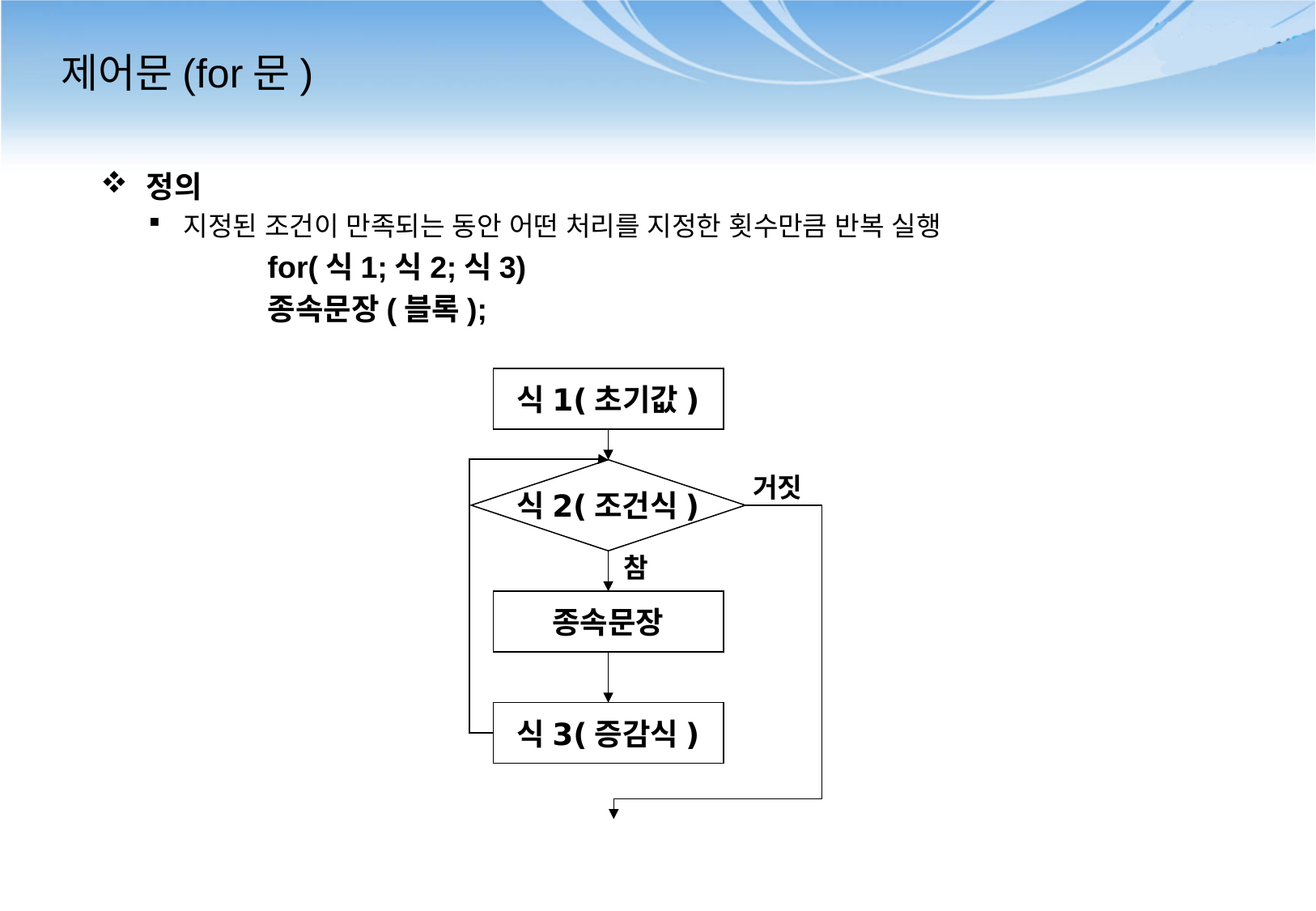

# 제어문(for문)
정의
지정된 조건이 만족되는 동안 어떤 처리를 지정한 횟수만큼 반복 실행
		for(식1;식2;식3)
		종속문장(블록);
식1(초기값)
식2(조건식)
거짓

참
종속문장
식3(증감식)